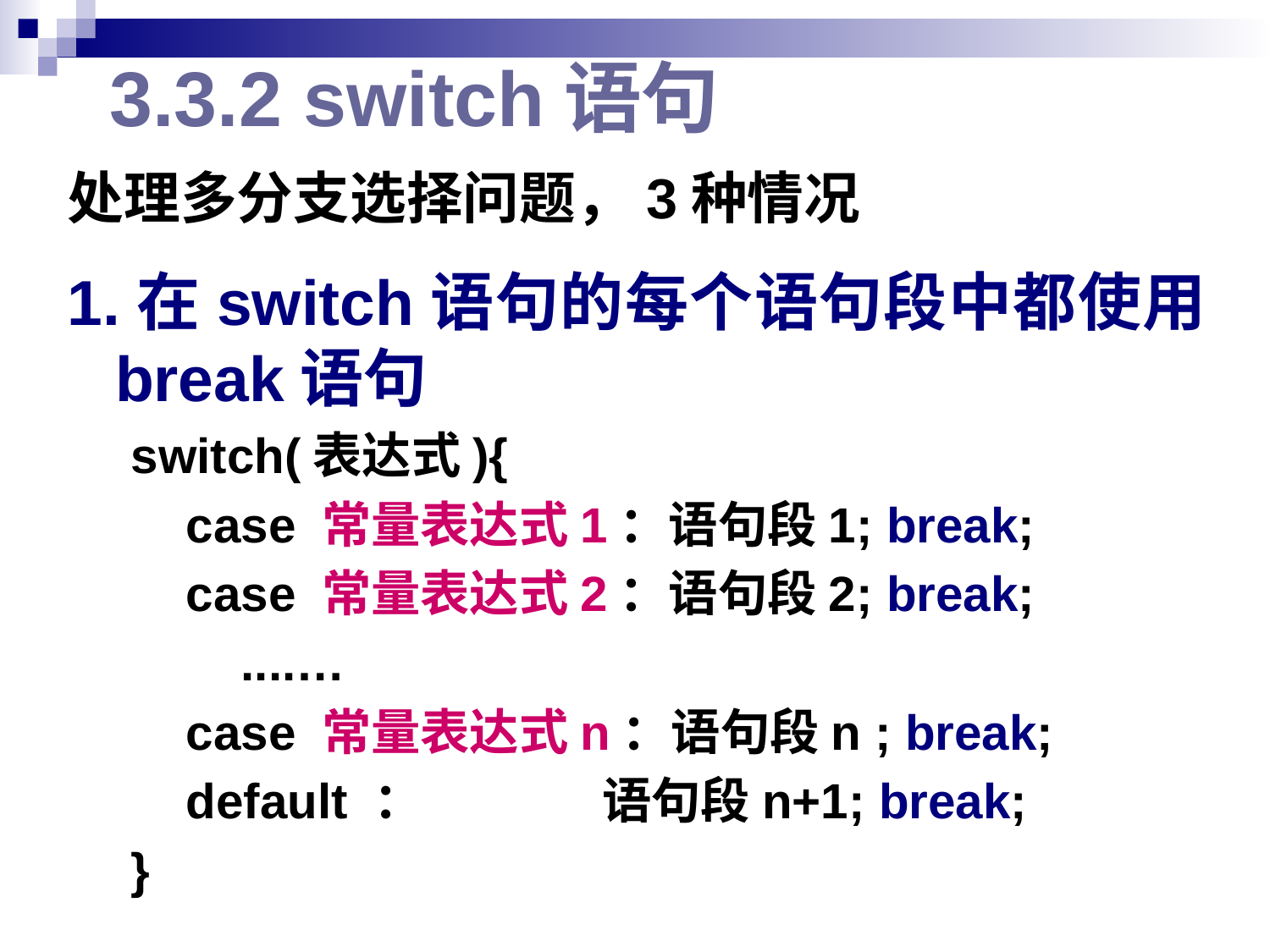

# 3.3.2 switch语句
处理多分支选择问题，3种情况
1.在switch语句的每个语句段中都使用break语句
switch(表达式){
    case 常量表达式1：语句段1; break;
    case 常量表达式2：语句段2; break;
        ....…
    case 常量表达式n：语句段n ; break;
    default ：                语句段n+1; break;
}